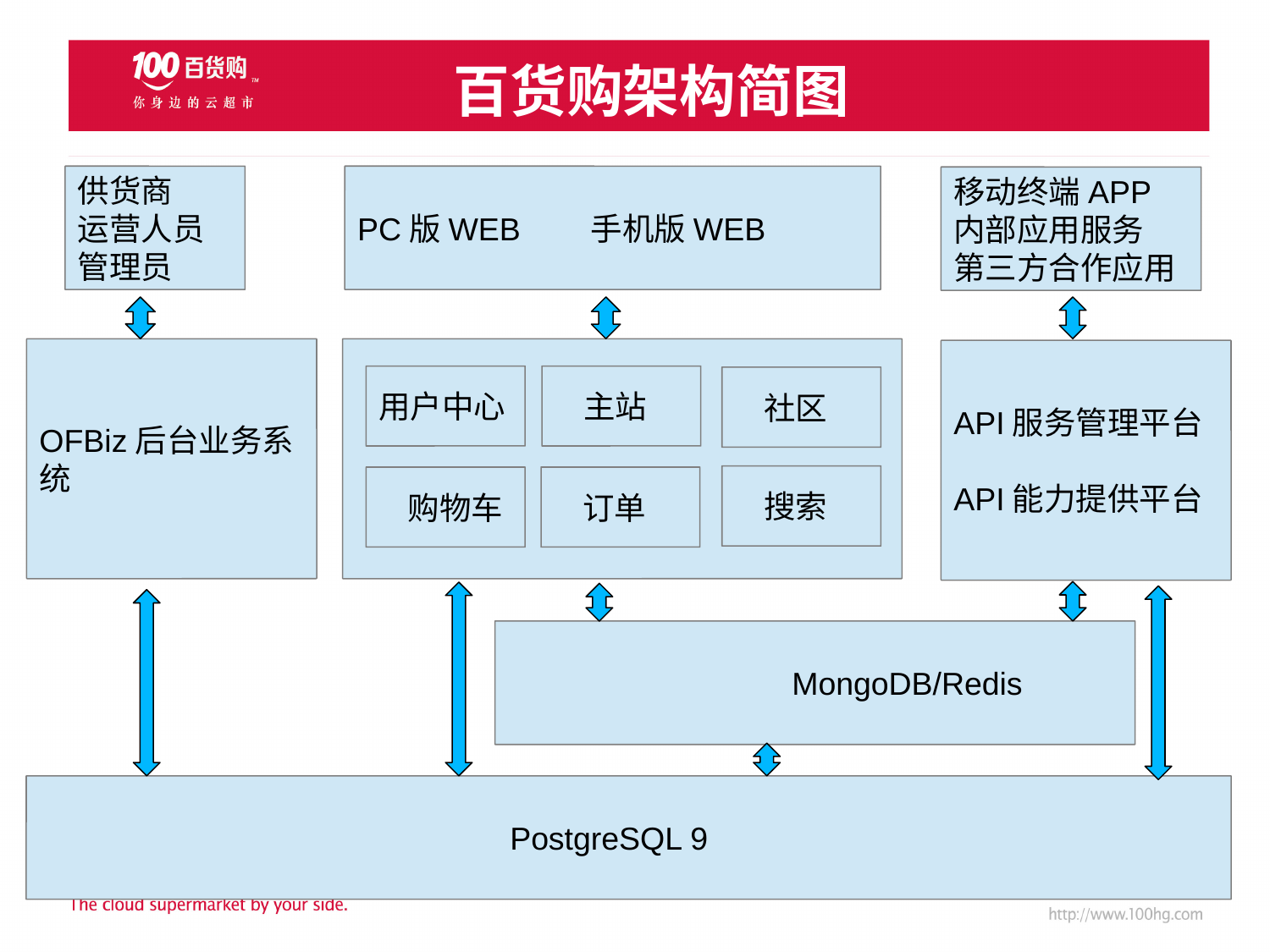

百货购架构简图
供货商
运营人员
管理员
PC版WEB       手机版WEB
移动终端APP
内部应用服务
第三方合作应用

OFBiz后台业务系统

API服务管理平台

API能力提供平台
用户中心
   主站
   社区
   搜索
   购物车
   订单

                                MongoDB/Redis

                                                     PostgreSQL 9